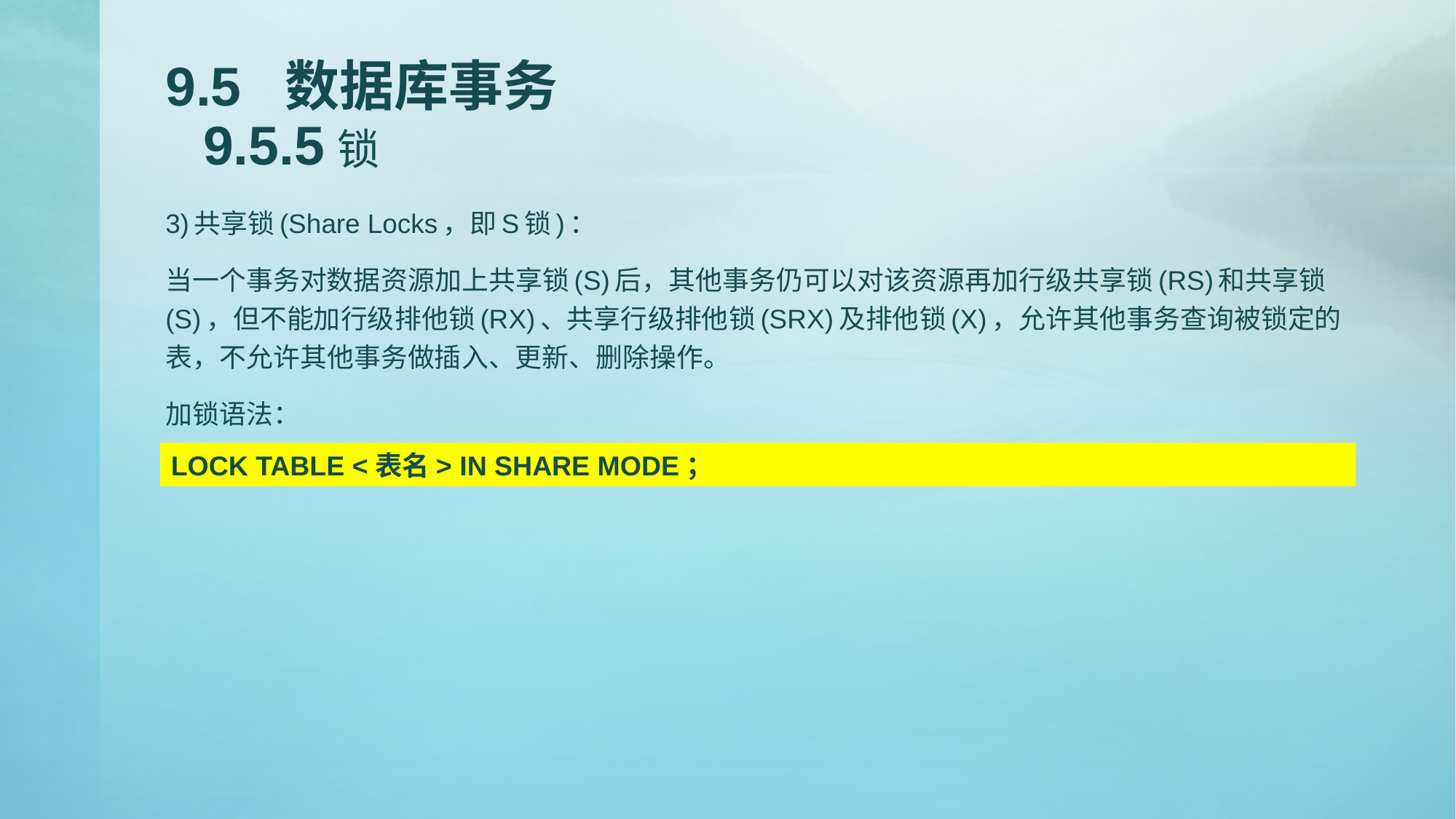

# 9.5  数据库事务 9.5.5锁
3)共享锁(Share Locks，即S锁)：
当一个事务对数据资源加上共享锁(S)后，其他事务仍可以对该资源再加行级共享锁(RS)和共享锁(S)，但不能加行级排他锁(RX)、共享行级排他锁(SRX)及排他锁(X)，允许其他事务查询被锁定的表，不允许其他事务做插入、更新、删除操作。
加锁语法：
LOCK TABLE <表名> IN SHARE MODE；